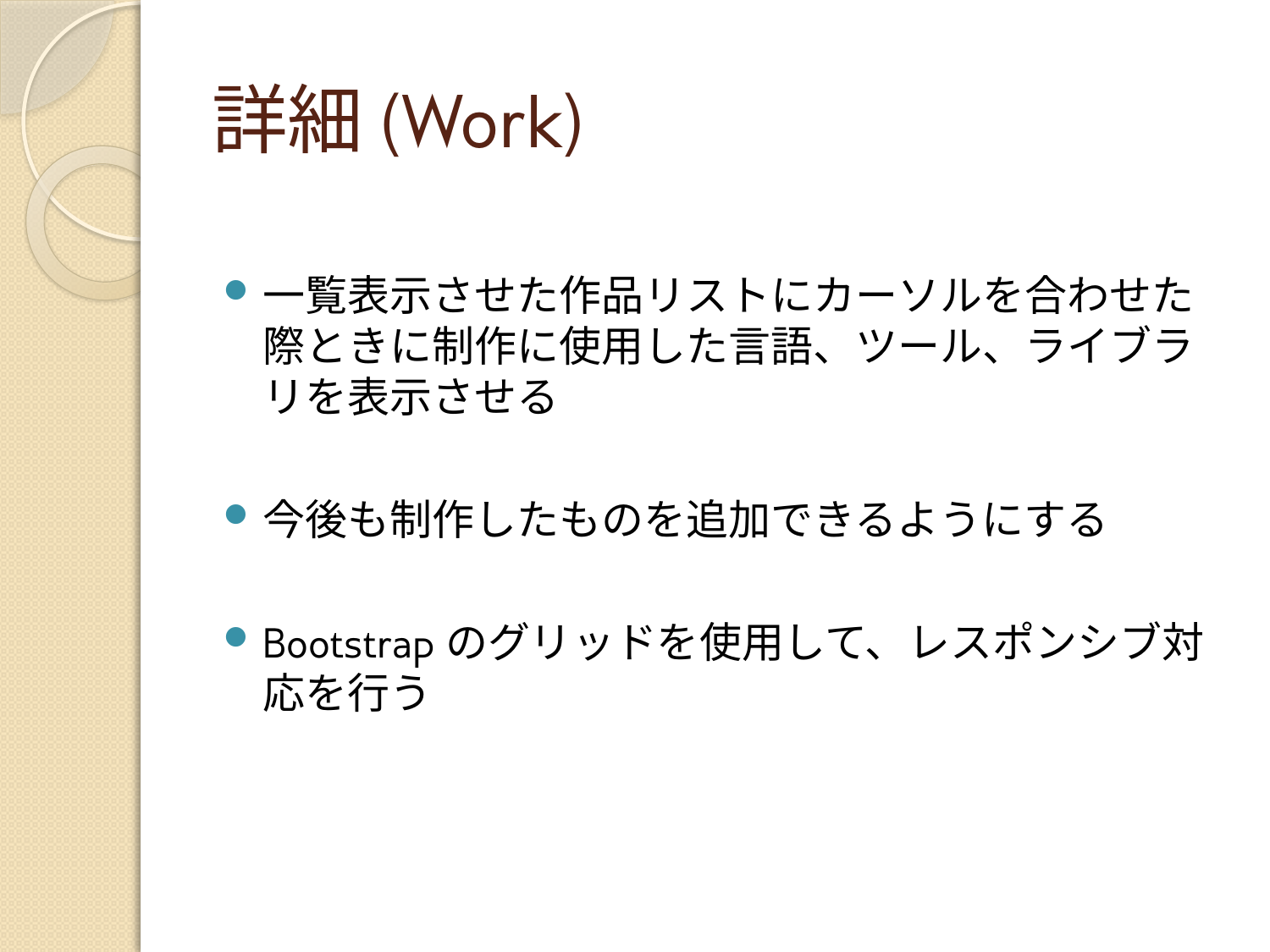

# 詳細(Work)

一覧表示させた作品リストにカーソルを合わせた際ときに制作に使用した言語、ツール、ライブラリを表示させる

今後も制作したものを追加できるようにする

Bootstrapのグリッドを使用して、レスポンシブ対応を行う